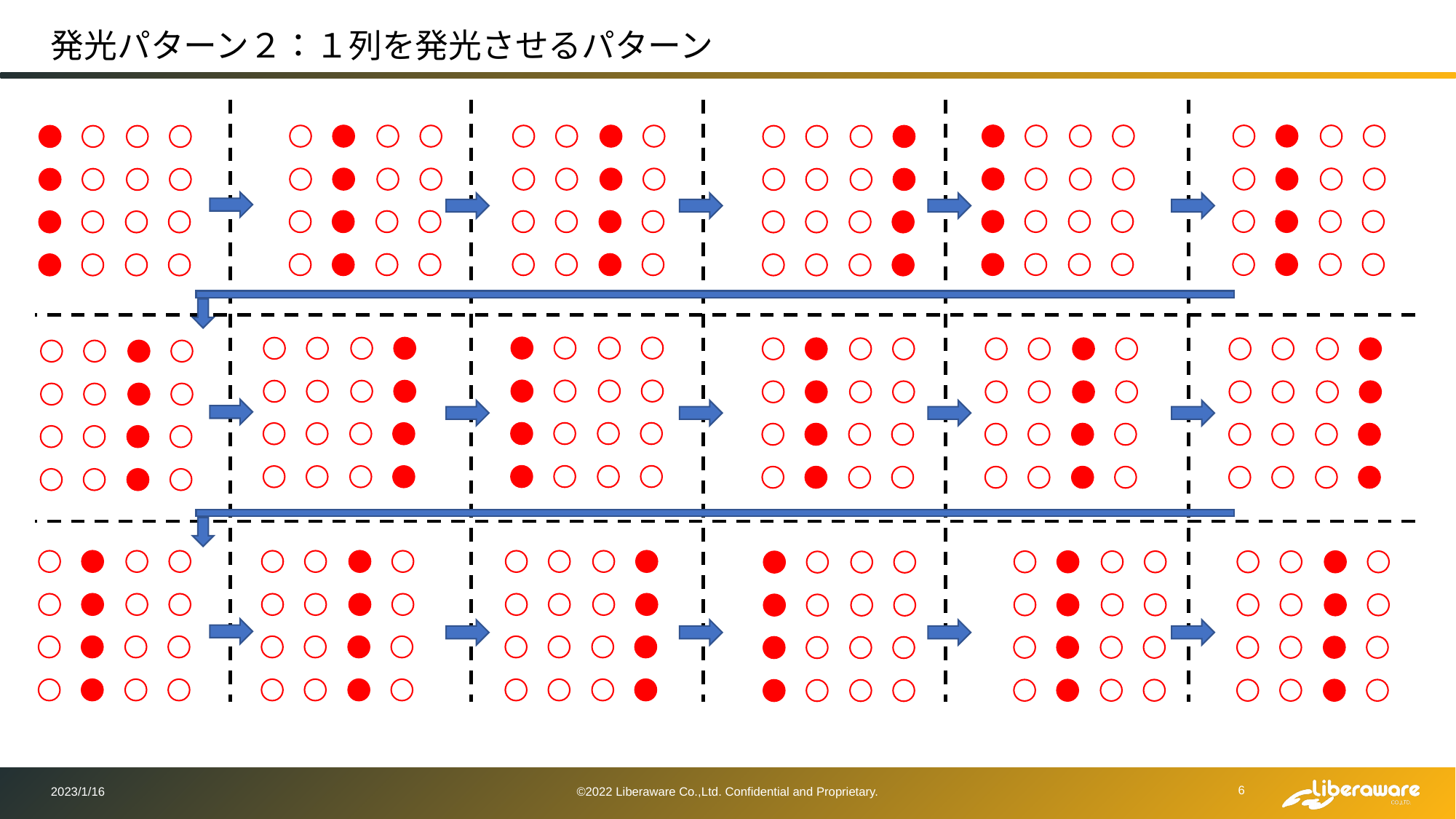

# 発光パターン２：１列を発光させるパターン

6
2023/1/16
©2022 Liberaware Co.,Ltd. Confidential and Proprietary.